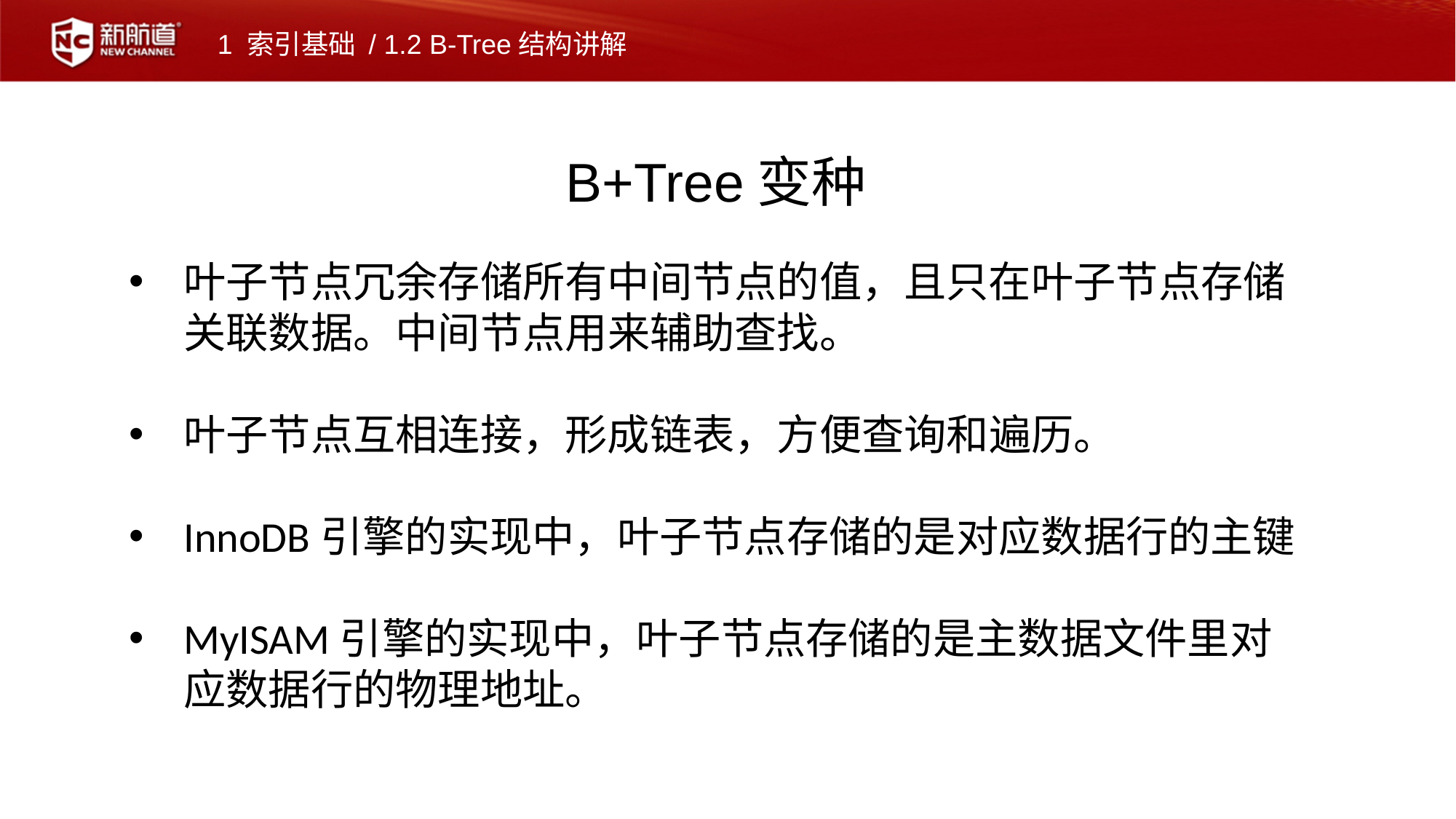

1 索引基础 / 1.2 B-Tree结构讲解

B+Tree变种
叶子节点冗余存储所有中间节点的值，且只在叶子节点存储关联数据。中间节点用来辅助查找。

叶子节点互相连接，形成链表，方便查询和遍历。

InnoDB引擎的实现中，叶子节点存储的是对应数据行的主键

MyISAM引擎的实现中，叶子节点存储的是主数据文件里对应数据行的物理地址。